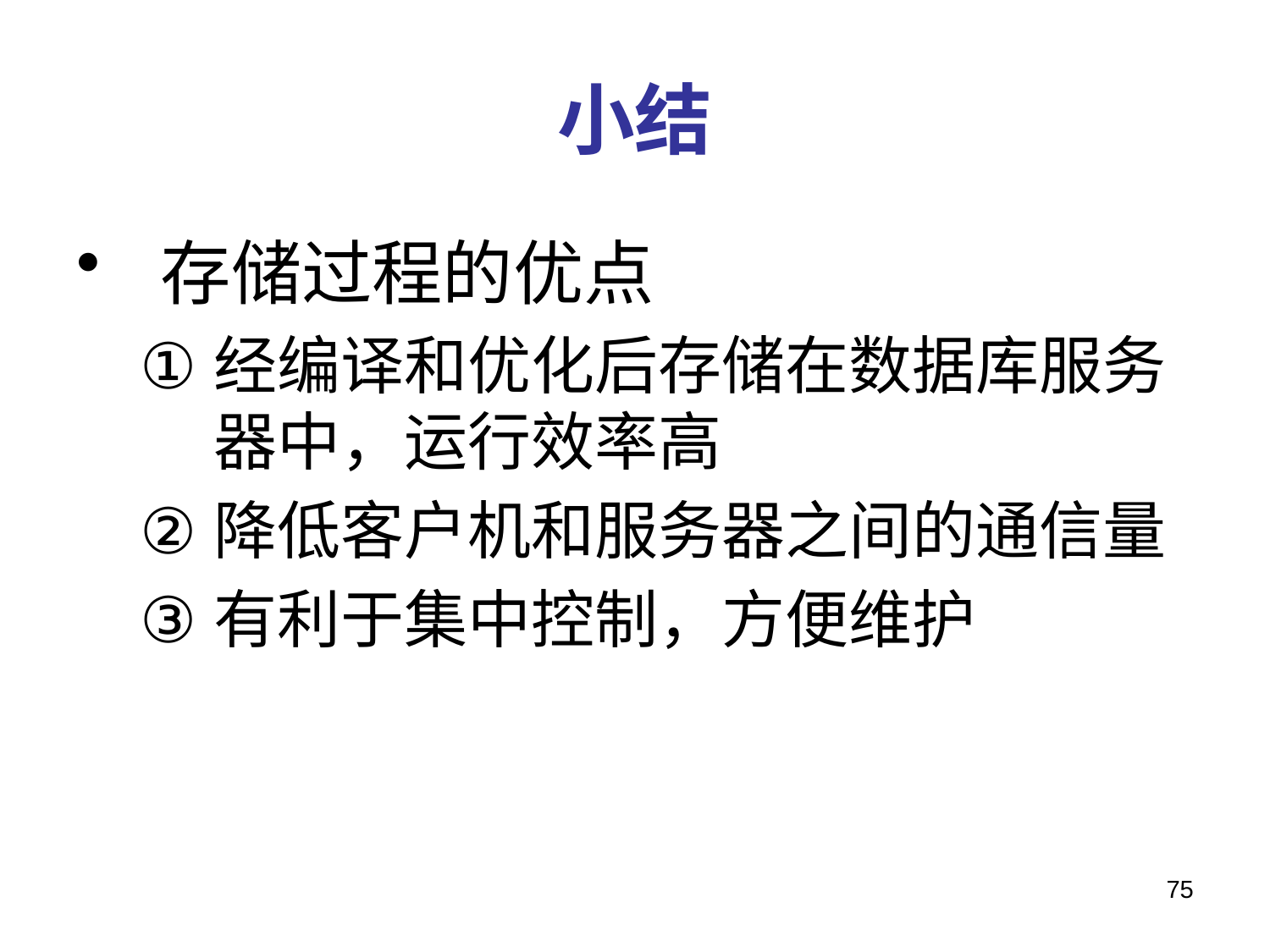

# 小结
存储过程的优点
经编译和优化后存储在数据库服务器中，运行效率高
降低客户机和服务器之间的通信量
有利于集中控制，方便维护

75